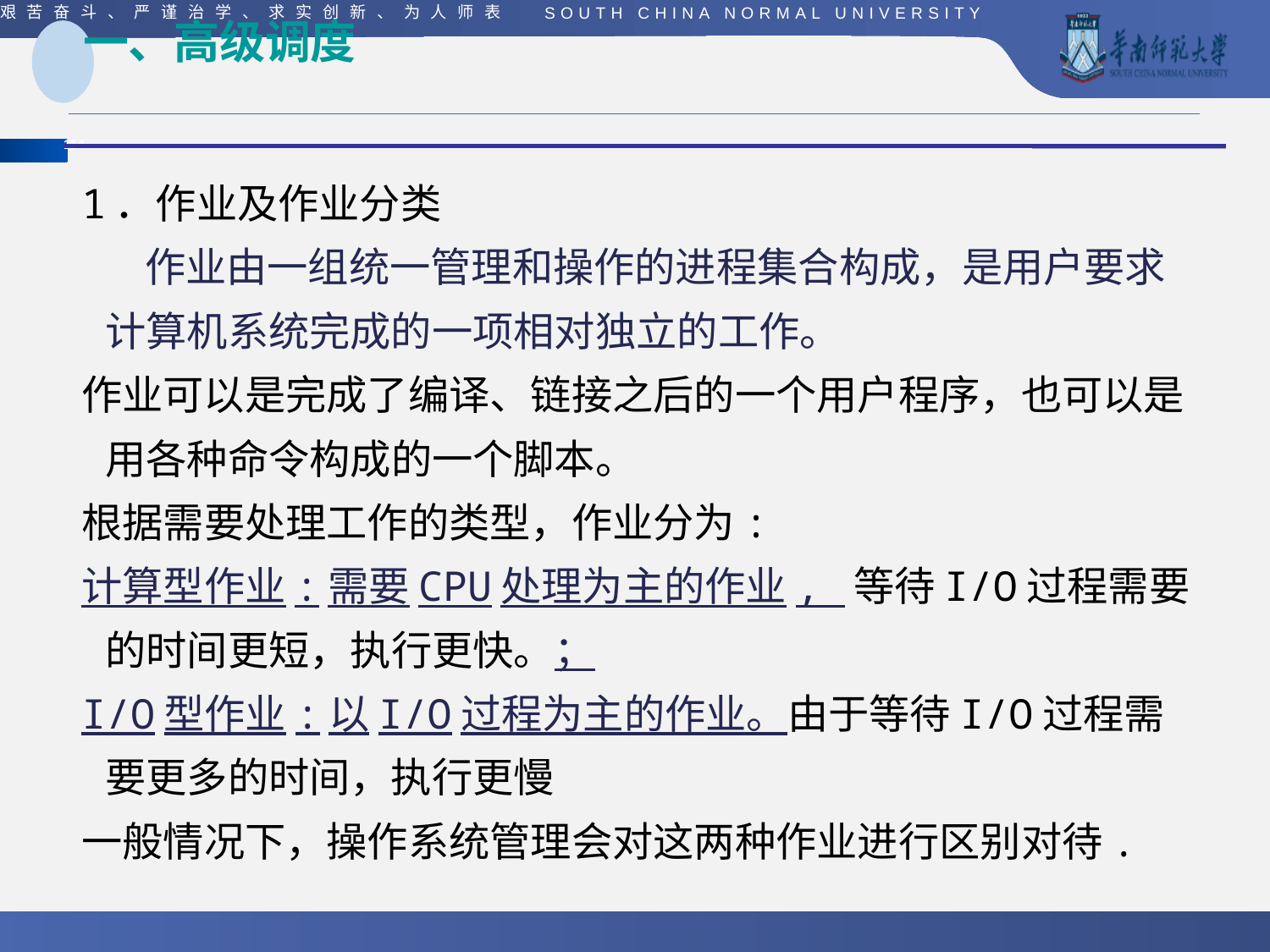

# 一、高级调度
1．作业及作业分类
      作业由一组统一管理和操作的进程集合构成，是用户要求计算机系统完成的一项相对独立的工作。
作业可以是完成了编译、链接之后的一个用户程序，也可以是用各种命令构成的一个脚本。
根据需要处理工作的类型，作业分为:
计算型作业:需要CPU处理为主的作业, 等待I/O过程需要的时间更短，执行更快。；
I/O型作业:以I/O过程为主的作业。由于等待I/O过程需要更多的时间，执行更慢
一般情况下，操作系统管理会对这两种作业进行区别对待.

114